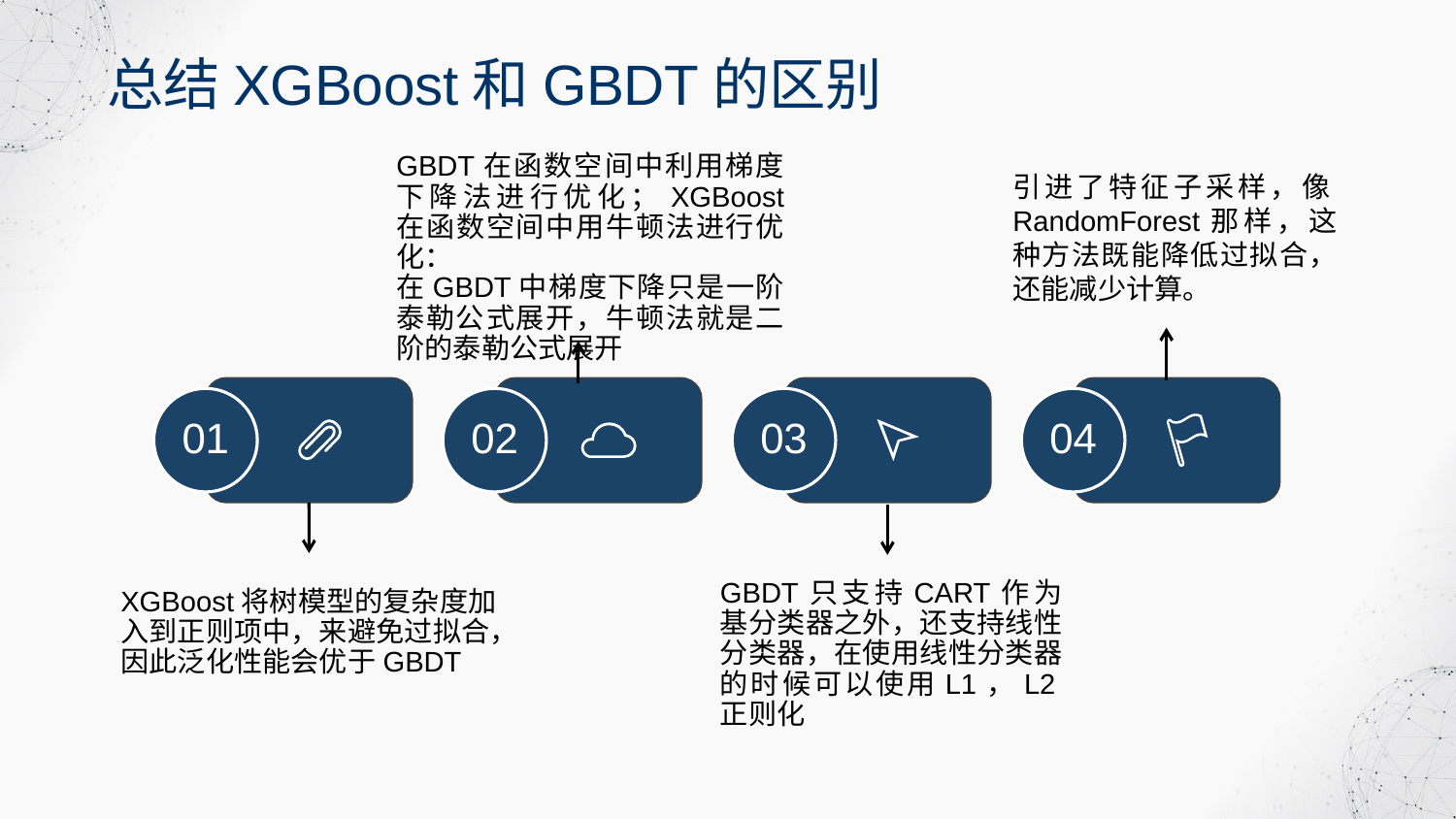

总结XGBoost和GBDT的区别
GBDT在函数空间中利用梯度下降法进行优化；XGBoost 在函数空间中用牛顿法进行优化：
在GBDT中梯度下降只是一阶泰勒公式展开，牛顿法就是二阶的泰勒公式展开
引进了特征子采样，像RandomForest那样，这种方法既能降低过拟合，还能减少计算。

01

02

03

04

GBDT只支持CART作为基分类器之外，还支持线性分类器，在使用线性分类器的时候可以使用L1，L2正则化
XGBoost将树模型的复杂度加入到正则项中，来避免过拟合，因此泛化性能会优于GBDT